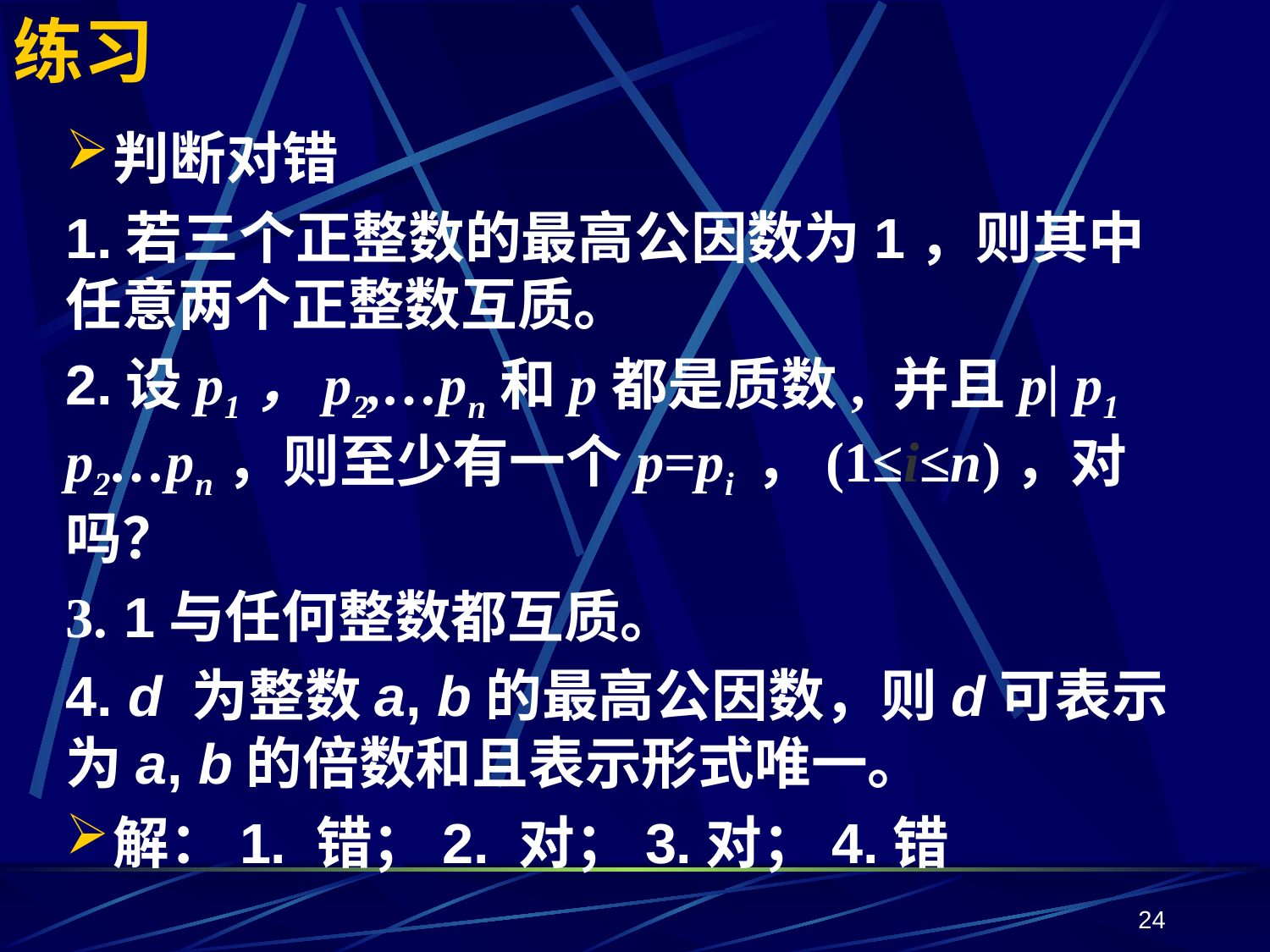

# 练习
判断对错
1.若三个正整数的最高公因数为1，则其中任意两个正整数互质。
2.设p1，p2,…pn和p都是质数, 并且p| p1 p2…pn，则至少有一个p=pi ，(1≤i≤n)，对吗？
3. 1与任何整数都互质。
4. d 为整数a, b的最高公因数，则d可表示为a, b的倍数和且表示形式唯一。
解：1. 错；2. 对；3.对；4.错

24